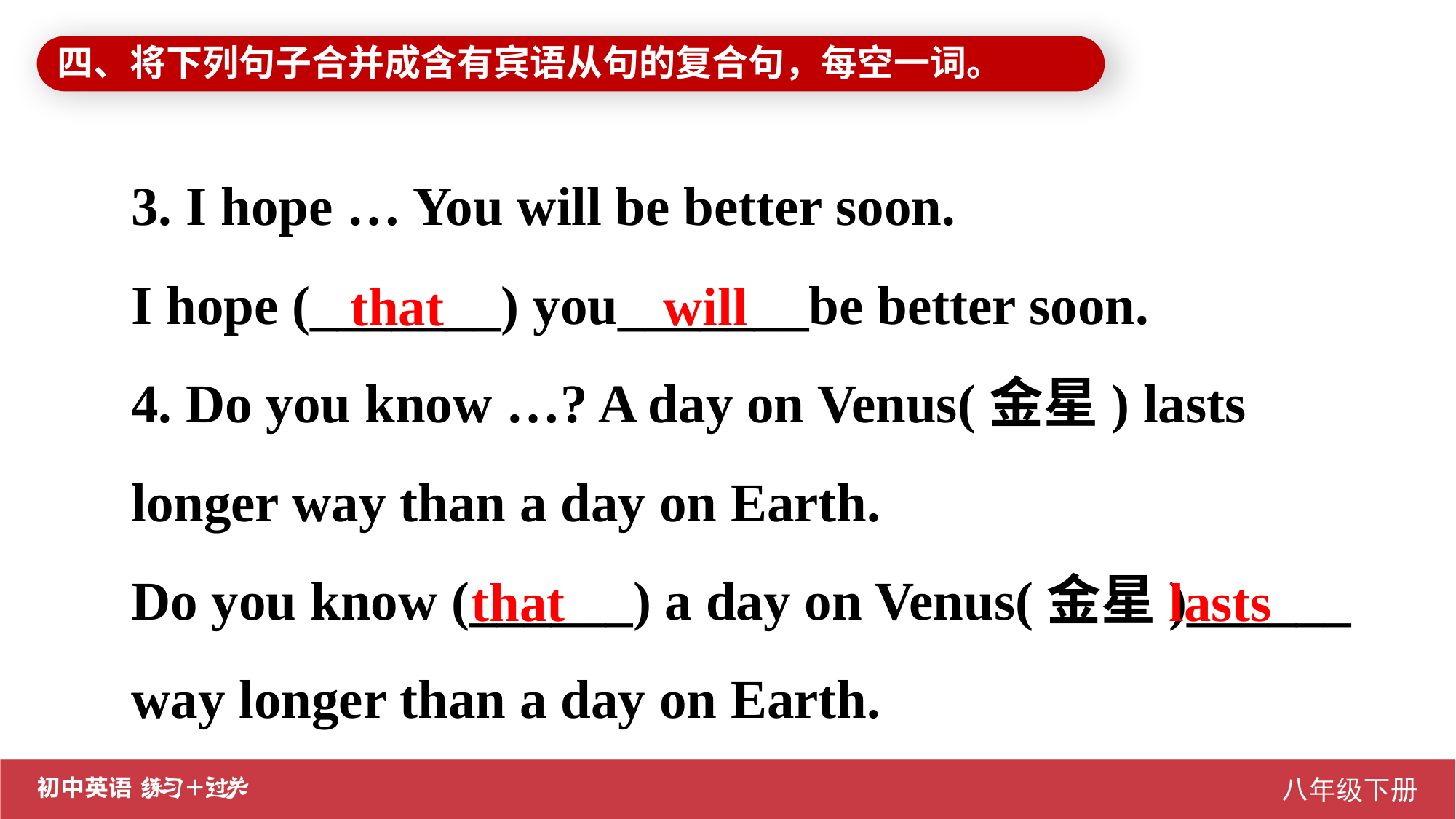

四、将下列句子合并成含有宾语从句的复合句，每空一词。

3. I hope … You will be better soon.
I hope (_______) you_______be better soon.
4. Do you know …? A day on Venus(金星) lasts longer way than a day on Earth.
Do you know (______) a day on Venus(金星)______ way longer than a day on Earth.
that
will
that
lasts